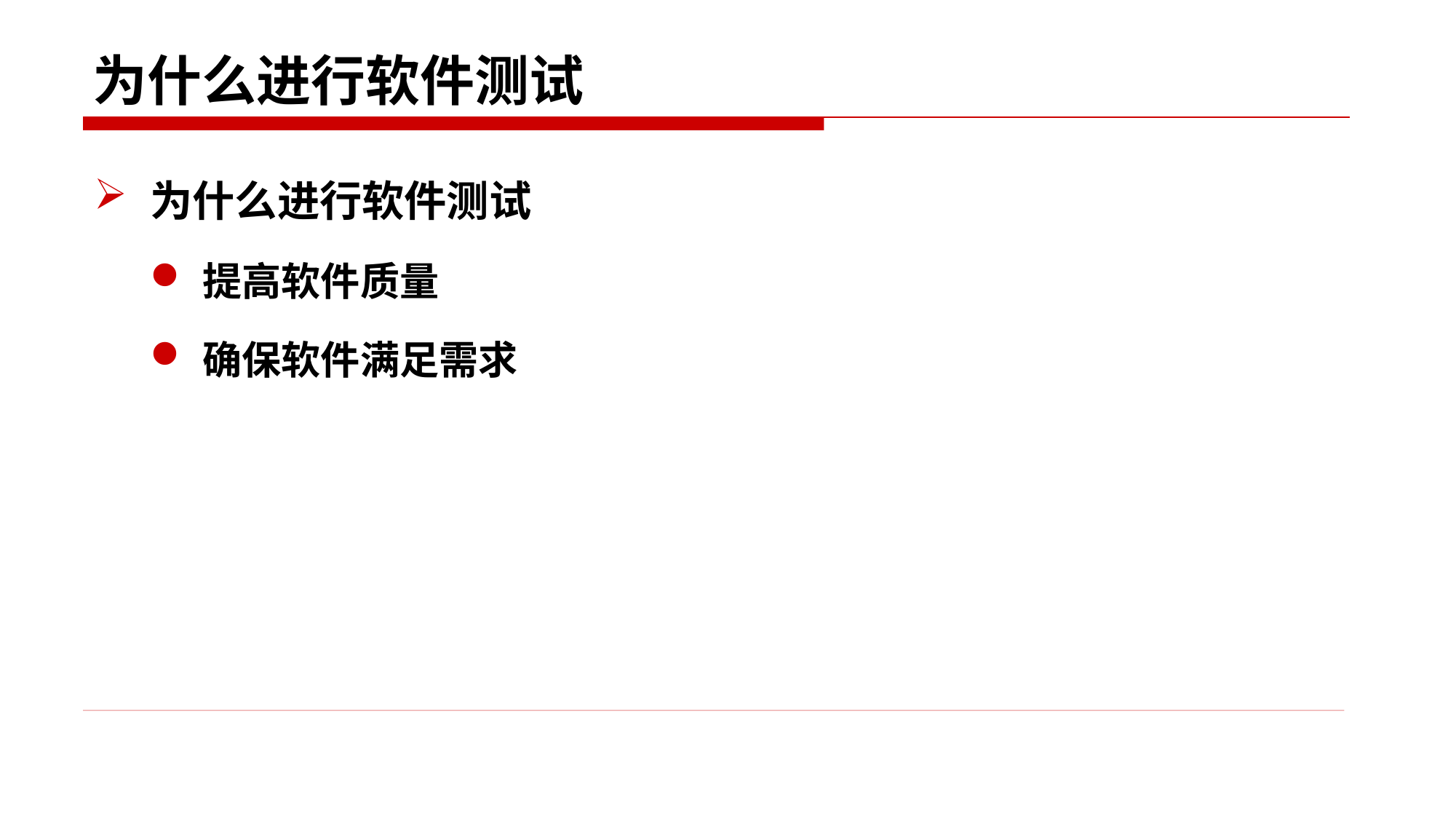

# 为什么进行软件测试
为什么进行软件测试
提高软件质量
确保软件满足需求